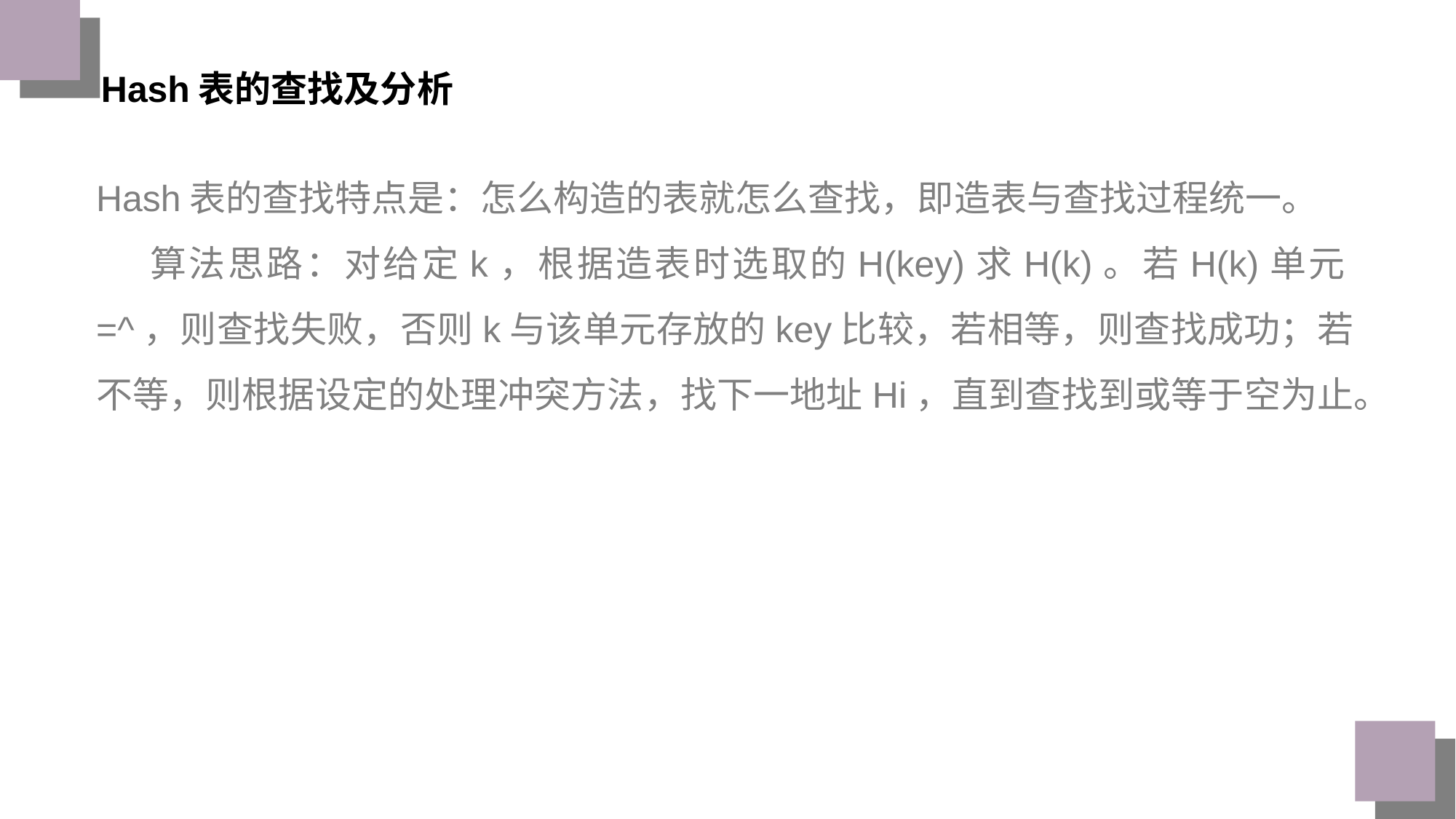

Hash表的查找及分析
Hash表的查找特点是：怎么构造的表就怎么查找，即造表与查找过程统一。
    算法思路：对给定k，根据造表时选取的H(key)求H(k)。若H(k)单元=^，则查找失败，否则k与该单元存放的key比较，若相等，则查找成功；若不等，则根据设定的处理冲突方法，找下一地址Hi，直到查找到或等于空为止。